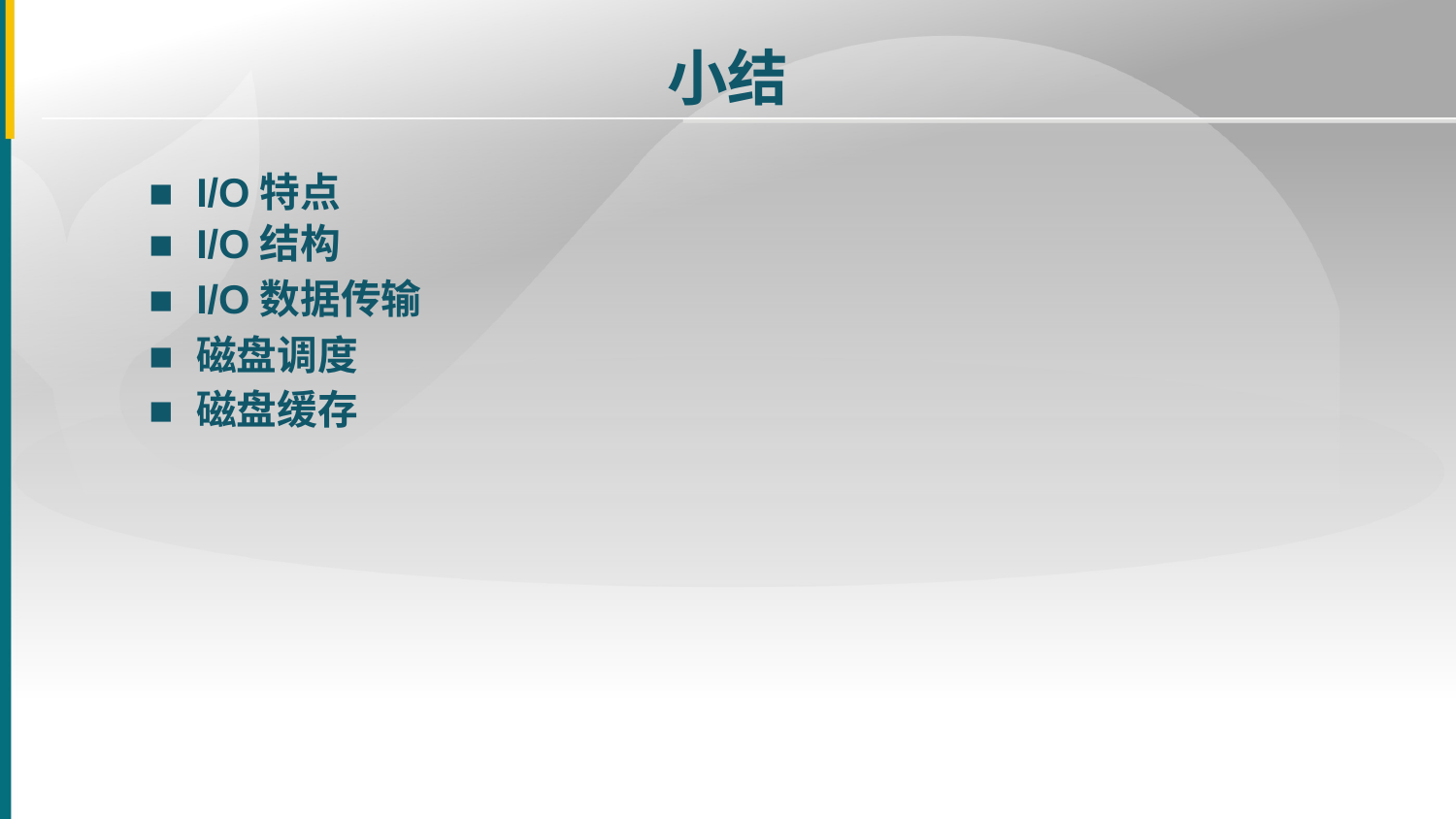

小结
■
I/O特点
■
I/O结构
■
I/O数据传输
■
磁盘调度
■
磁盘缓存